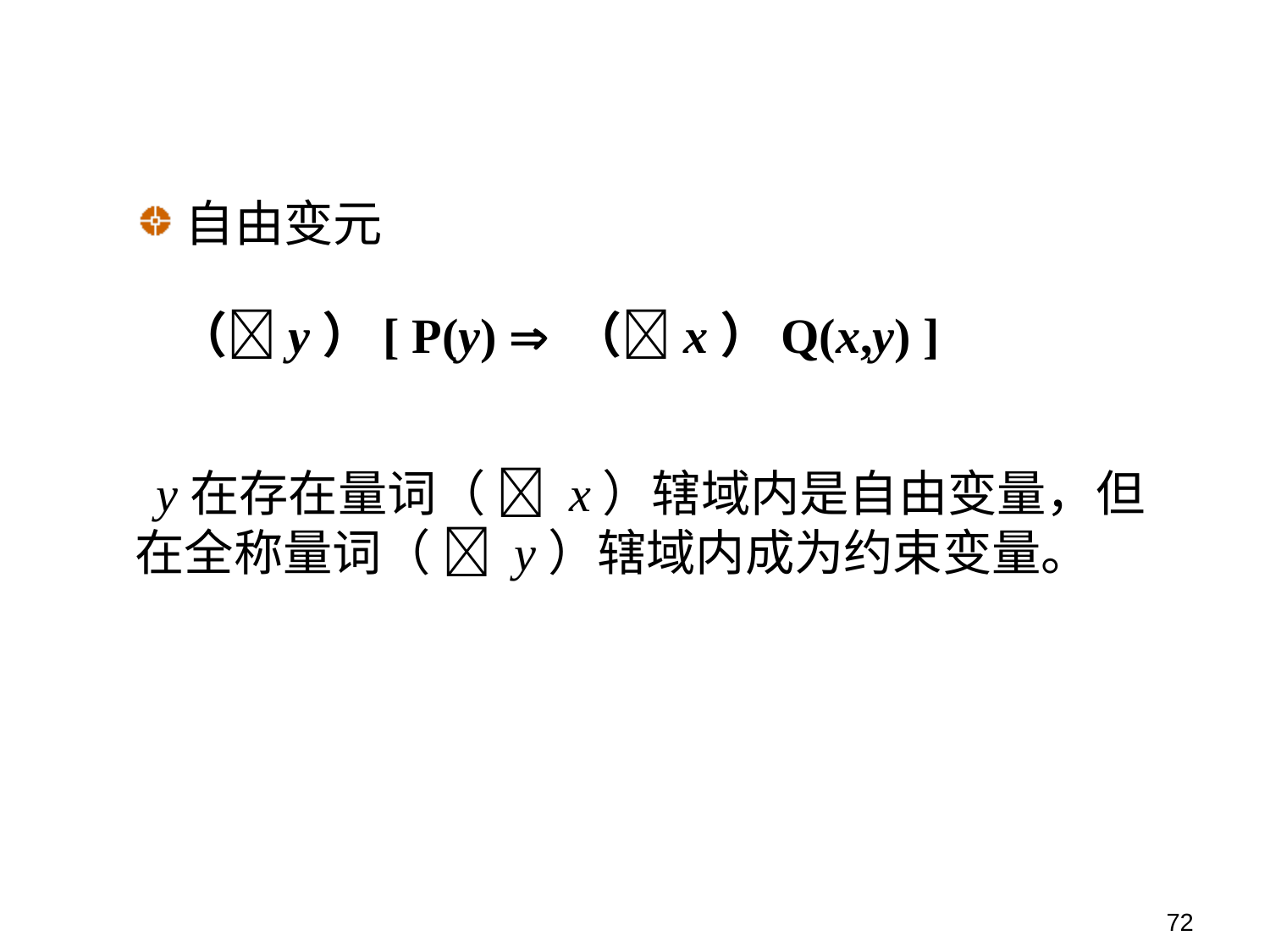

自由变元
（∀y）[ P(y) ⇒ （∃x）Q(x,y) ]
     y在存在量词（ ∃ x）辖域内是自由变量，但在全称量词（ ∀ y）辖域内成为约束变量。
72